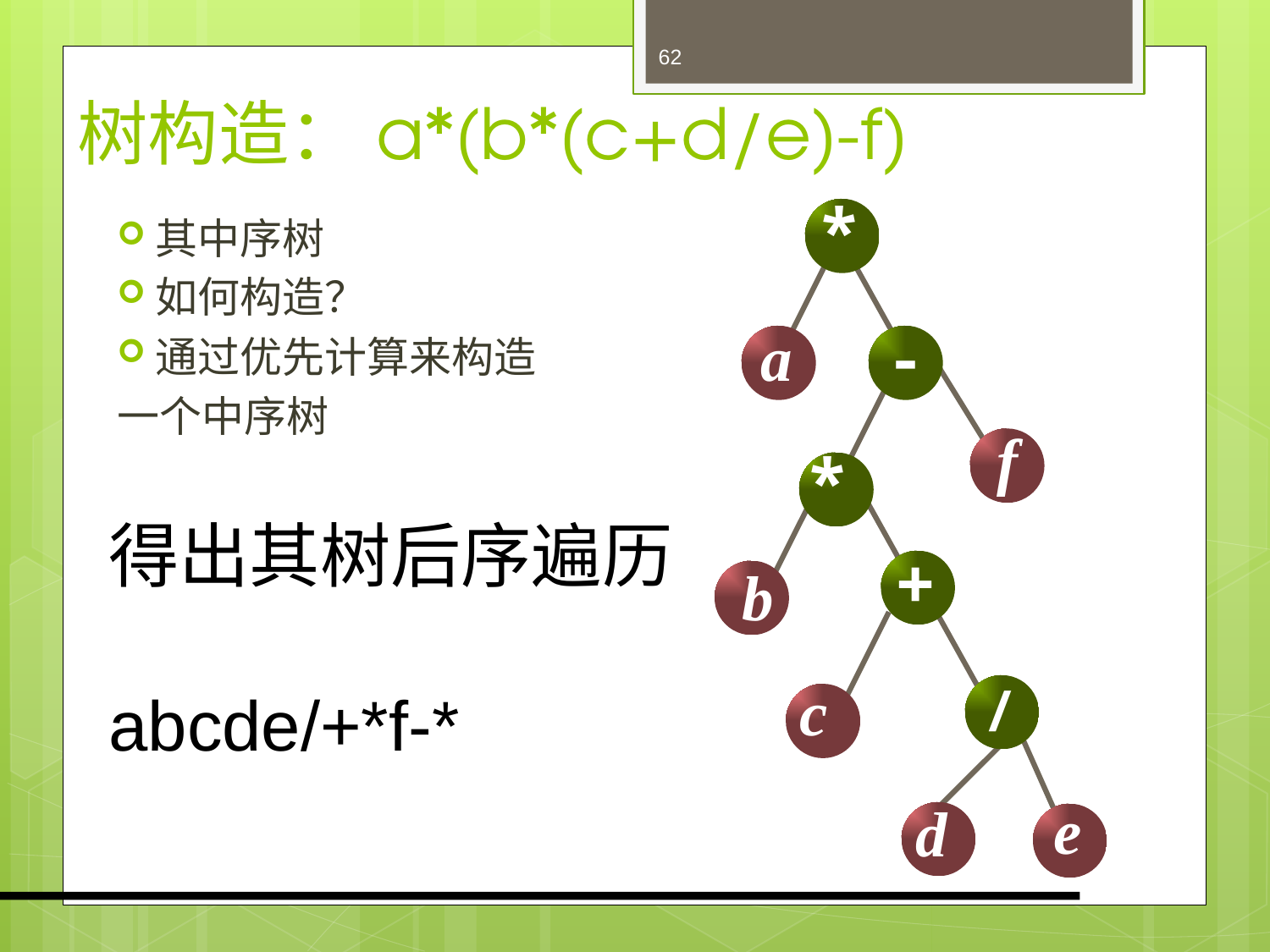

62
# 树构造：a*(b*(c+d/e)-f)
*

a
-

f

其中序树
如何构造？
通过优先计算来构造
一个中序树

*

b

得出其树后序遍历

abcde/+*f-*
+

c

/

e
d